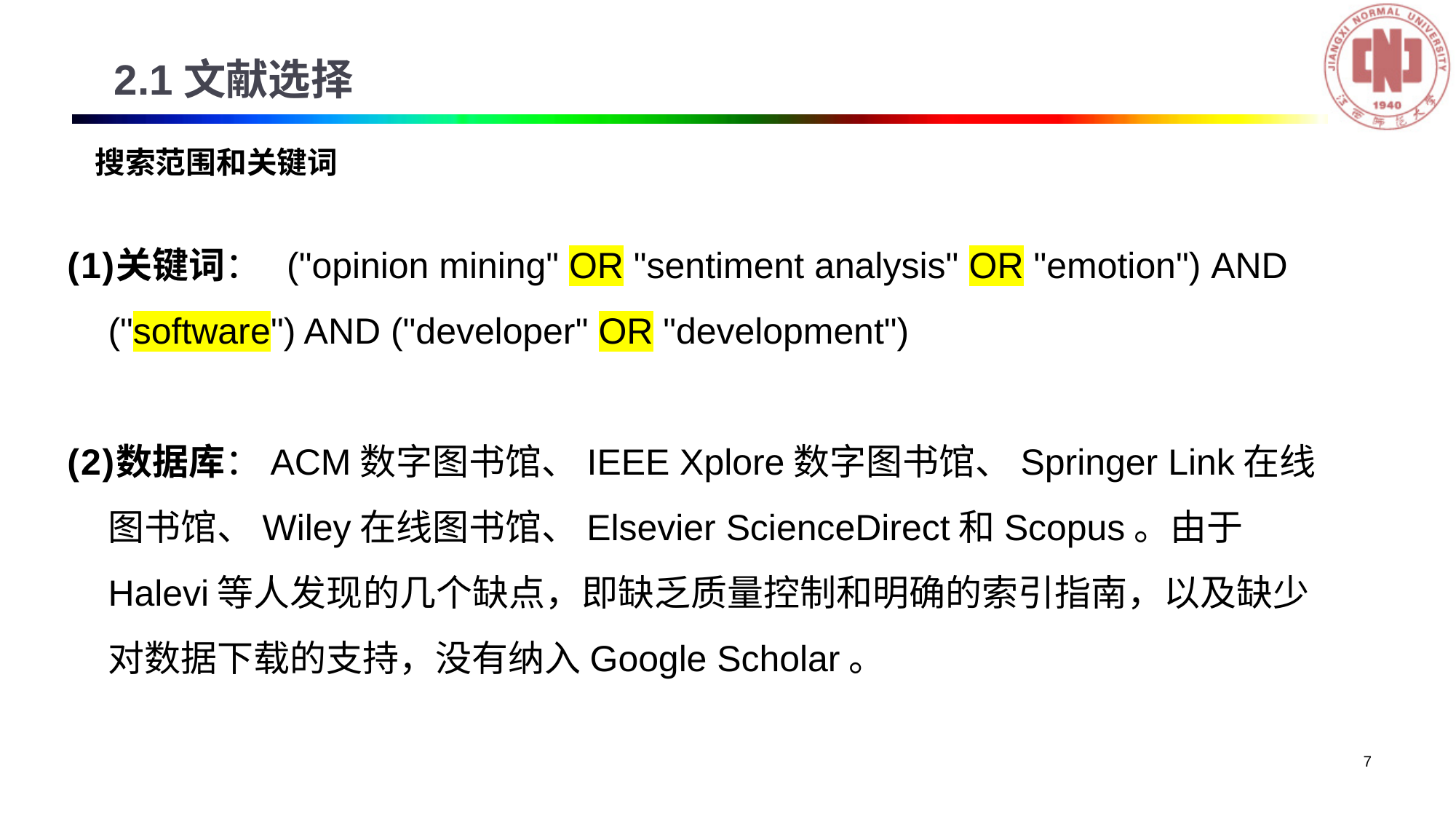

2.1文献选择
搜索范围和关键词
关键词：  ("opinion mining" OR "sentiment analysis" OR "emotion") AND ("software") AND ("developer" OR "development")

数据库：ACM数字图书馆、IEEE Xplore数字图书馆、Springer Link在线图书馆、Wiley在线图书馆、Elsevier ScienceDirect和Scopus。由于Halevi等人发现的几个缺点，即缺乏质量控制和明确的索引指南，以及缺少对数据下载的支持，没有纳入Google Scholar。
7